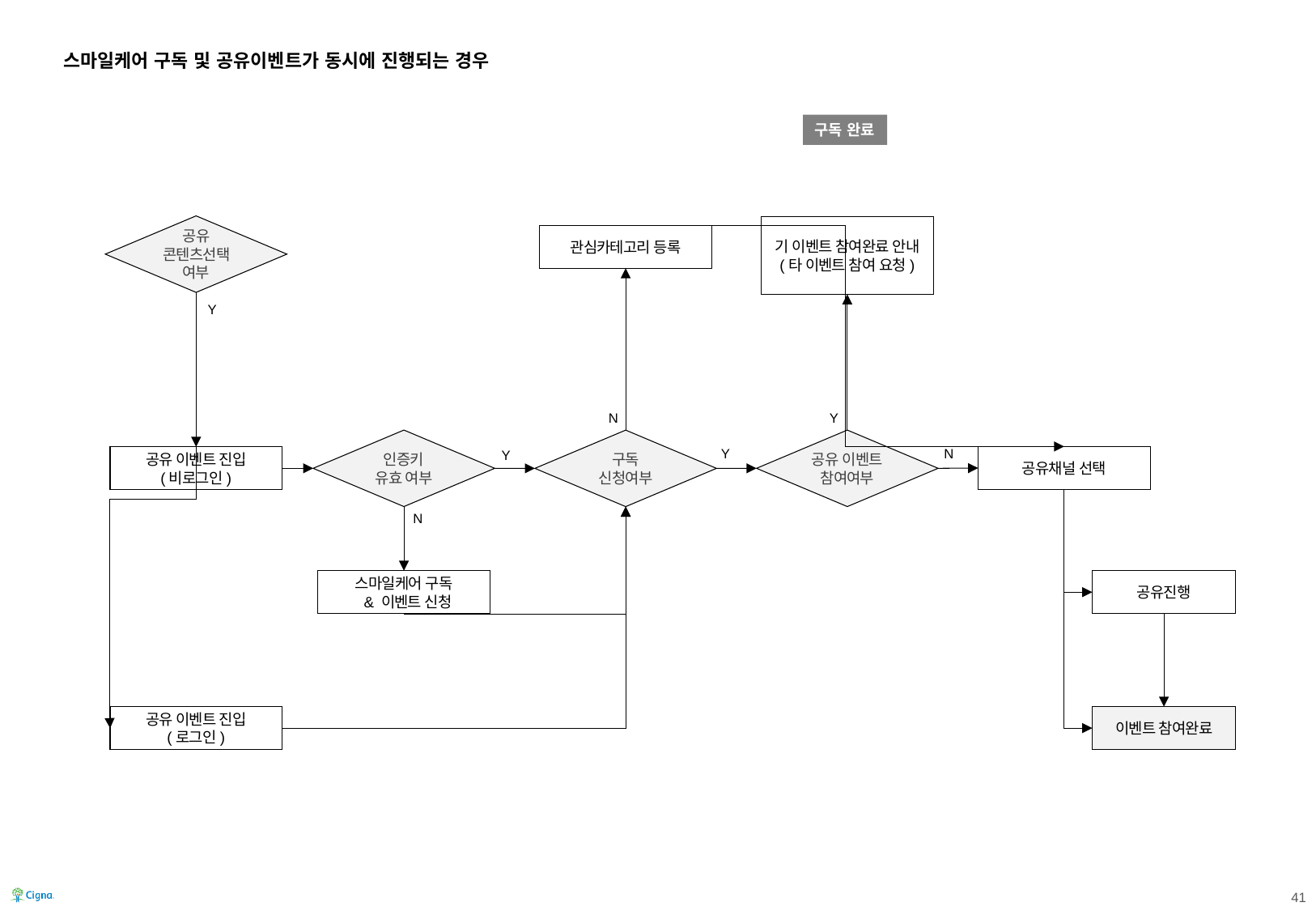

스마일케어 구독 및 공유이벤트가 동시에 진행되는 경우
구독 완료
공유 콘텐츠선택 여부
기 이벤트 참여완료 안내
(타 이벤트 참여 요청)
관심카테고리 등록
Y
N
Y
인증키
유효 여부
공유 이벤트
참여여부
구독
신청여부
Y
N
Y
공유채널 선택
공유 이벤트 진입
(비로그인)
N
스마일케어 구독
 & 이벤트 신청
공유진행
공유 이벤트 진입
(로그인)
이벤트 참여완료